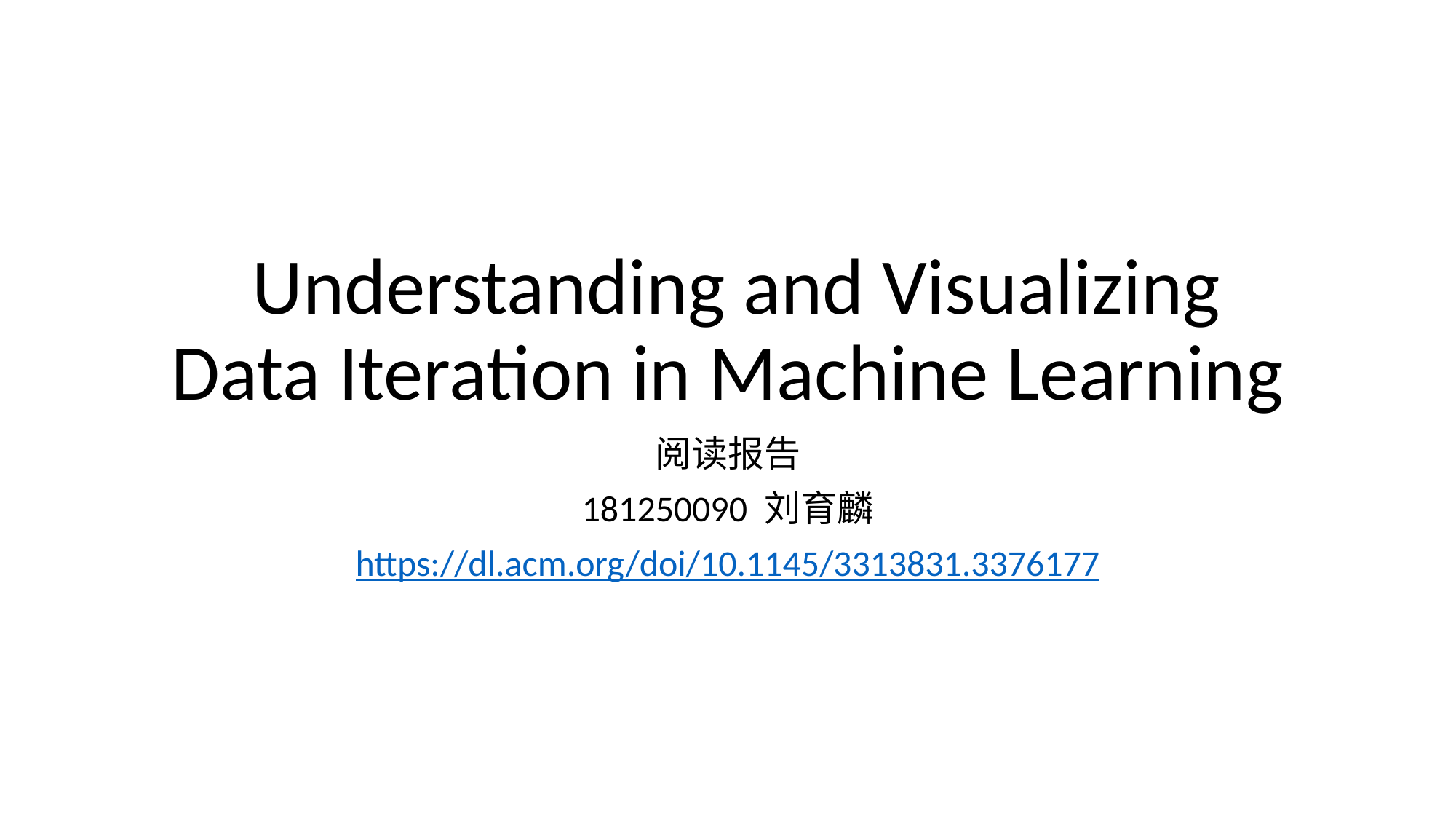

# Understanding and Visualizing Data Iteration in Machine Learning
阅读报告
181250090 刘育麟
https://dl.acm.org/doi/10.1145/3313831.3376177